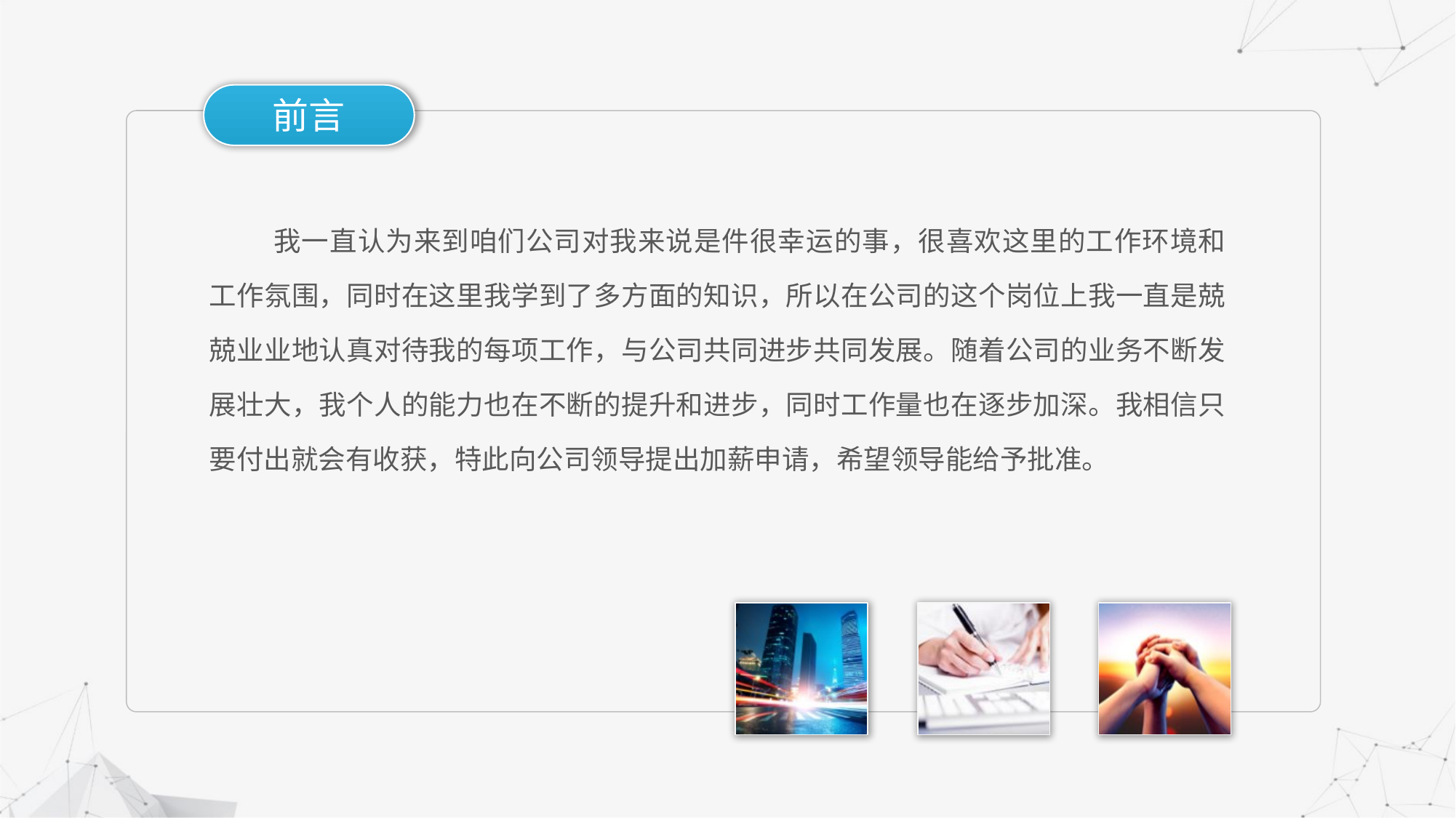

前言

我一直认为来到咱们公司对我来说是件很幸运的事，很喜欢这里的工作环境和工作氛围，同时在这里我学到了多方面的知识，所以在公司的这个岗位上我一直是兢兢业业地认真对待我的每项工作，与公司共同进步共同发展。随着公司的业务不断发展壮大，我个人的能力也在不断的提升和进步，同时工作量也在逐步加深。我相信只要付出就会有收获，特此向公司领导提出加薪申请，希望领导能给予批准。